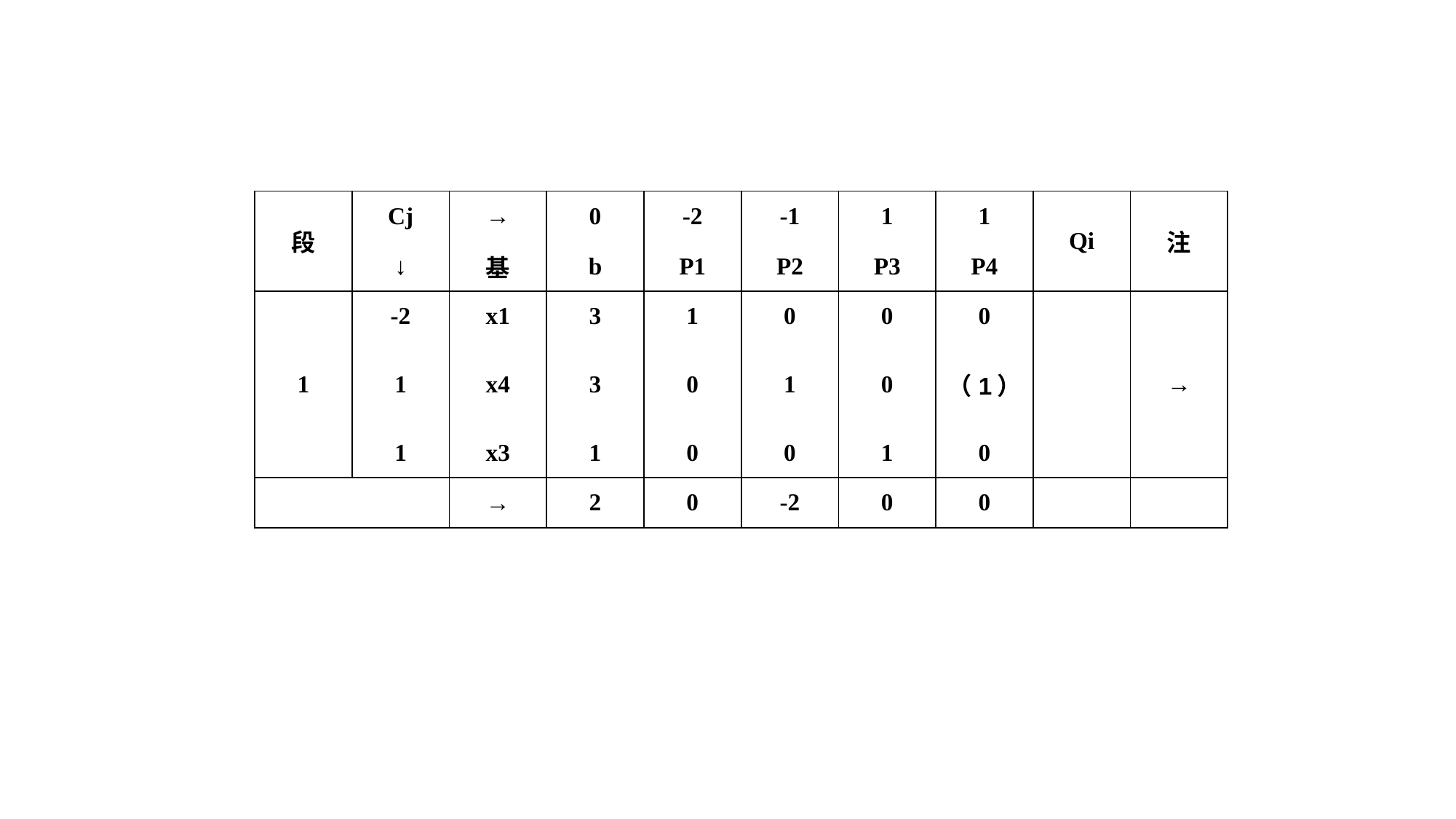

| 段 | Cj | → | 0 | -2 | -1 | 1 | 1 | Qi | 注 |
| --- | --- | --- | --- | --- | --- | --- | --- | --- | --- |
|  | ↓ | 基 | b | P1 | P2 | P3 | P4 |  |  |
| 1 | -2 | x1 | 3 | 1 | 0 | 0 | 0 |  | → |
|  | 1 | x4 | 3 | 0 | 1 | 0 | （1） |  |  |
|  | 1 | x3 | 1 | 0 | 0 | 1 | 0 |  |  |
|  |  | → | 2 | 0 | -2 | 0 | 0 |  |  |